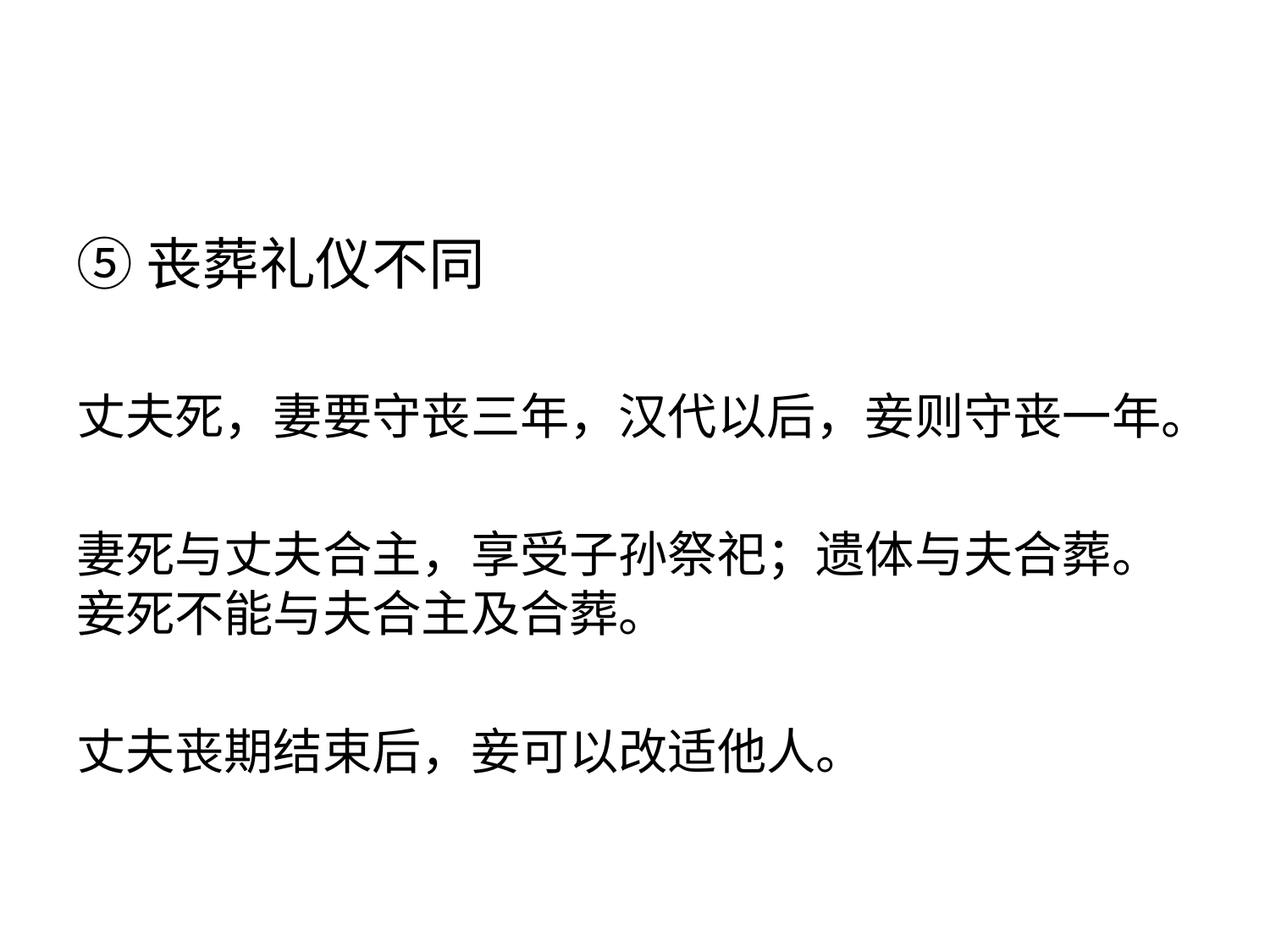

#
⑤丧葬礼仪不同

丈夫死，妻要守丧三年，汉代以后，妾则守丧一年。

妻死与丈夫合主，享受子孙祭祀；遗体与夫合葬。妾死不能与夫合主及合葬。

丈夫丧期结束后，妾可以改适他人。